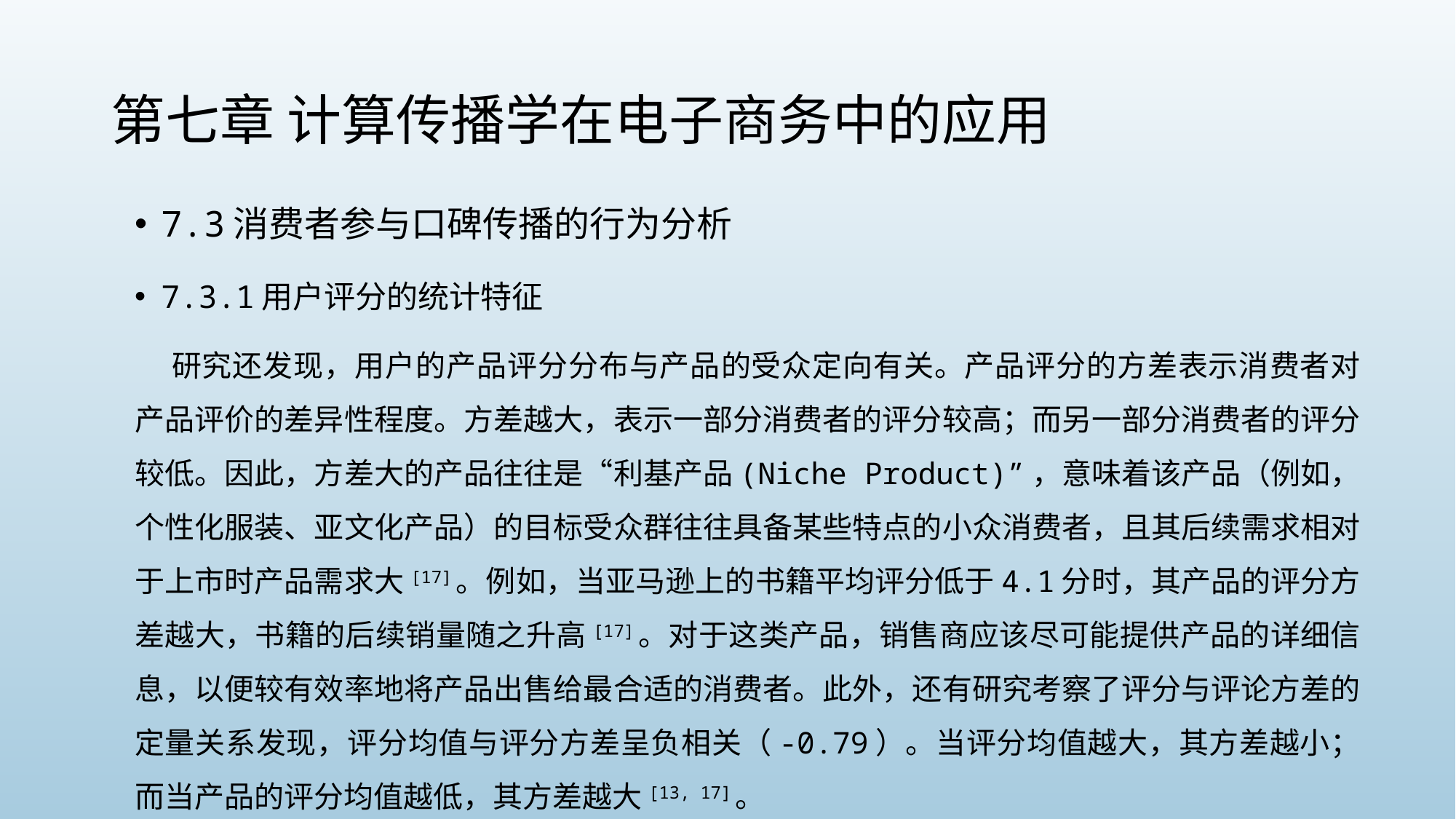

# 第七章 计算传播学在电子商务中的应用
7.3消费者参与口碑传播的行为分析
7.3.1用户评分的统计特征
    研究还发现，用户的产品评分分布与产品的受众定向有关。产品评分的方差表示消费者对产品评价的差异性程度。方差越大，表示一部分消费者的评分较高；而另一部分消费者的评分较低。因此，方差大的产品往往是“利基产品(Niche Product)”，意味着该产品（例如，个性化服装、亚文化产品）的目标受众群往往具备某些特点的小众消费者，且其后续需求相对于上市时产品需求大[17]。例如，当亚马逊上的书籍平均评分低于4.1分时，其产品的评分方差越大，书籍的后续销量随之升高[17]。对于这类产品，销售商应该尽可能提供产品的详细信息，以便较有效率地将产品出售给最合适的消费者。此外，还有研究考察了评分与评论方差的定量关系发现，评分均值与评分方差呈负相关（-0.79）。当评分均值越大，其方差越小；而当产品的评分均值越低，其方差越大[13, 17]。